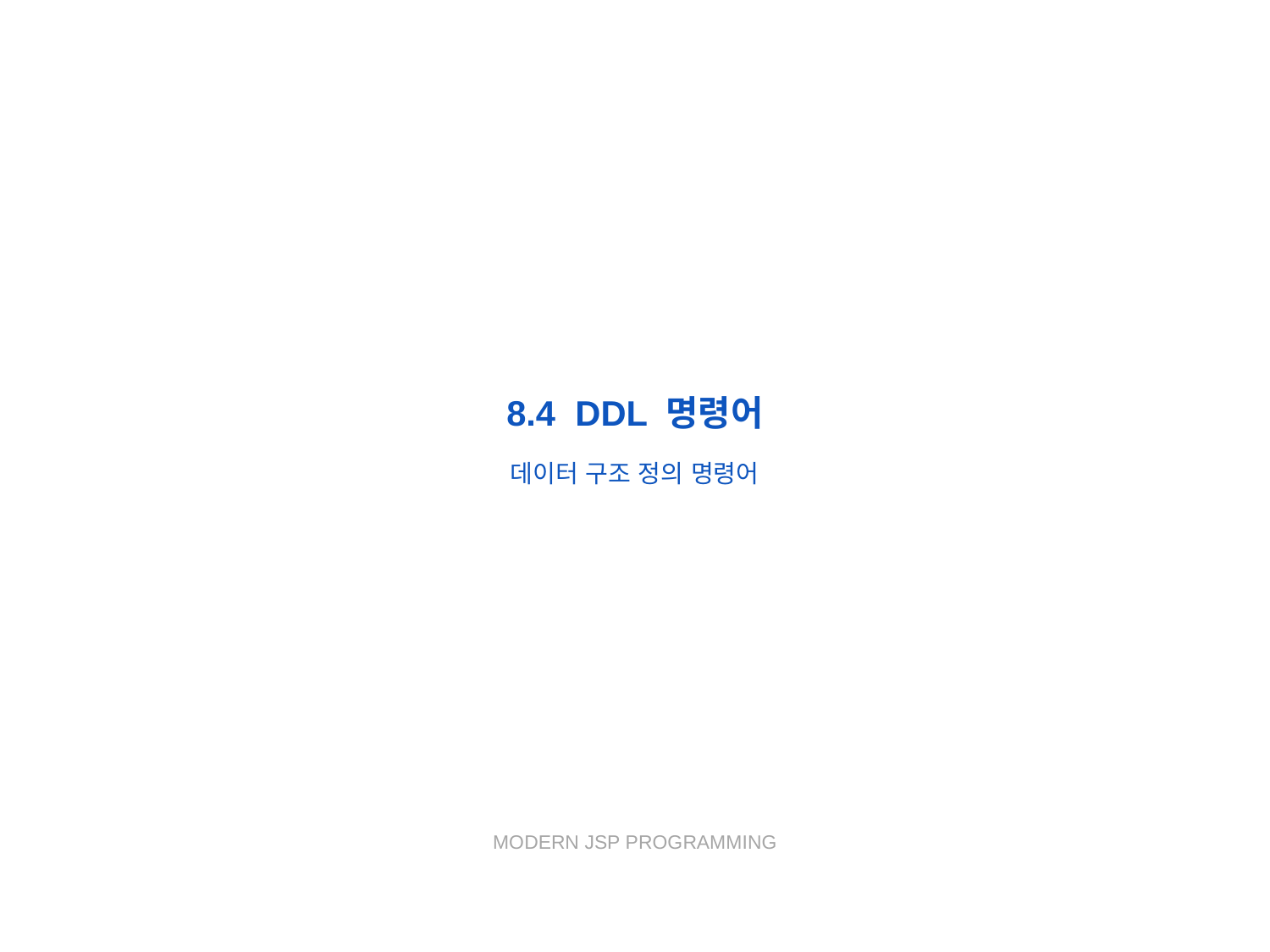

8.4  DDL 명령어
데이터 구조 정의 명령어

MODERN JSP PROGRAMMING